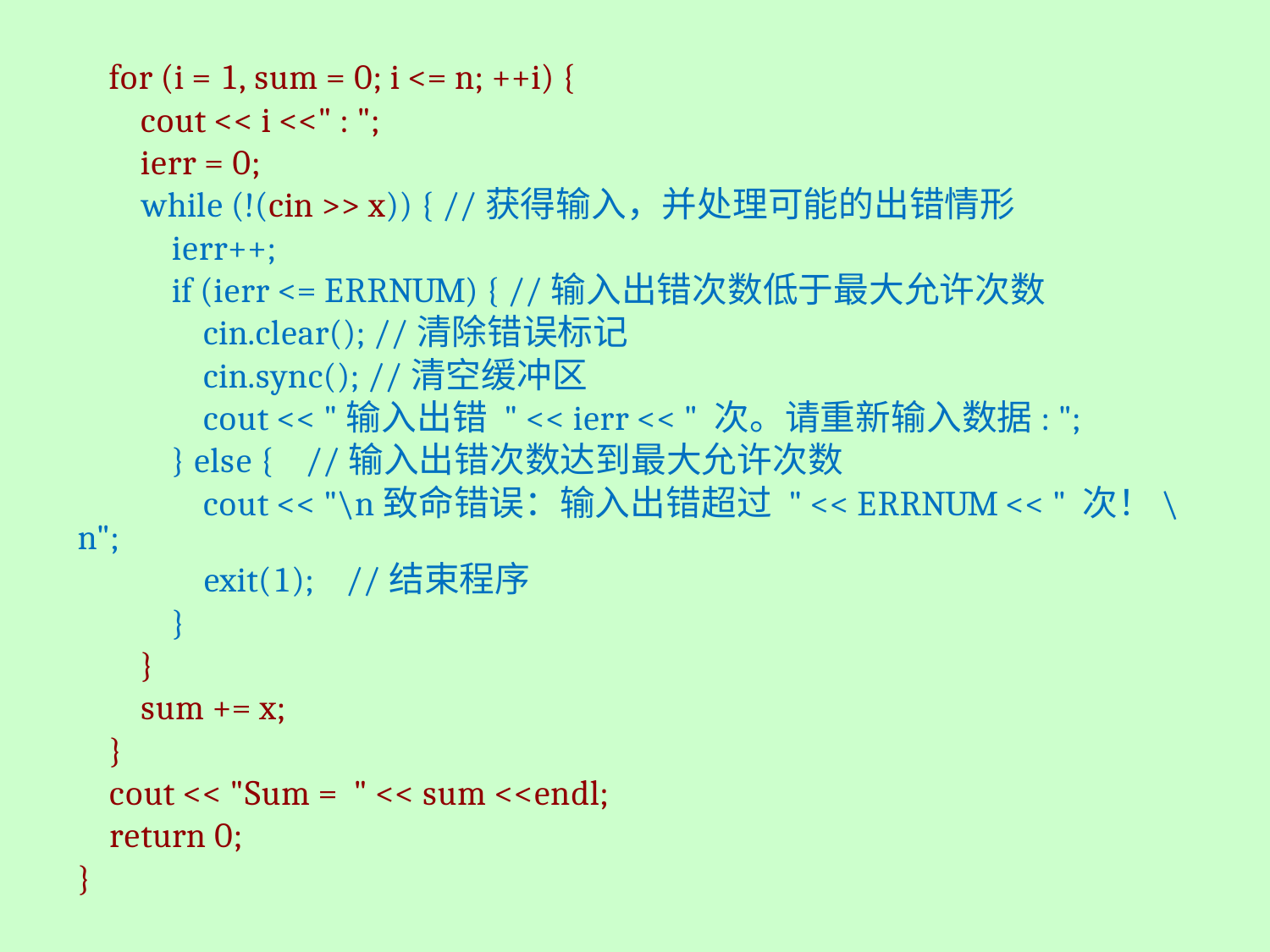

for (i = 1, sum = 0; i <= n; ++i) {
        cout << i <<" : ";
        ierr = 0;
        while (!(cin >> x)) { //获得输入，并处理可能的出错情形
            ierr++;
            if (ierr <= ERRNUM) { //输入出错次数低于最大允许次数
                cin.clear(); //清除错误标记
                cin.sync(); //清空缓冲区
                cout << "输入出错 " << ierr << " 次。请重新输入数据: ";
            } else {    //输入出错次数达到最大允许次数
                cout << "\n致命错误：输入出错超过 " << ERRNUM << " 次！\n";
                exit(1);    //结束程序
            }
        }
        sum += x;
    }
    cout << "Sum =  " << sum <<endl;
    return 0;
}
67